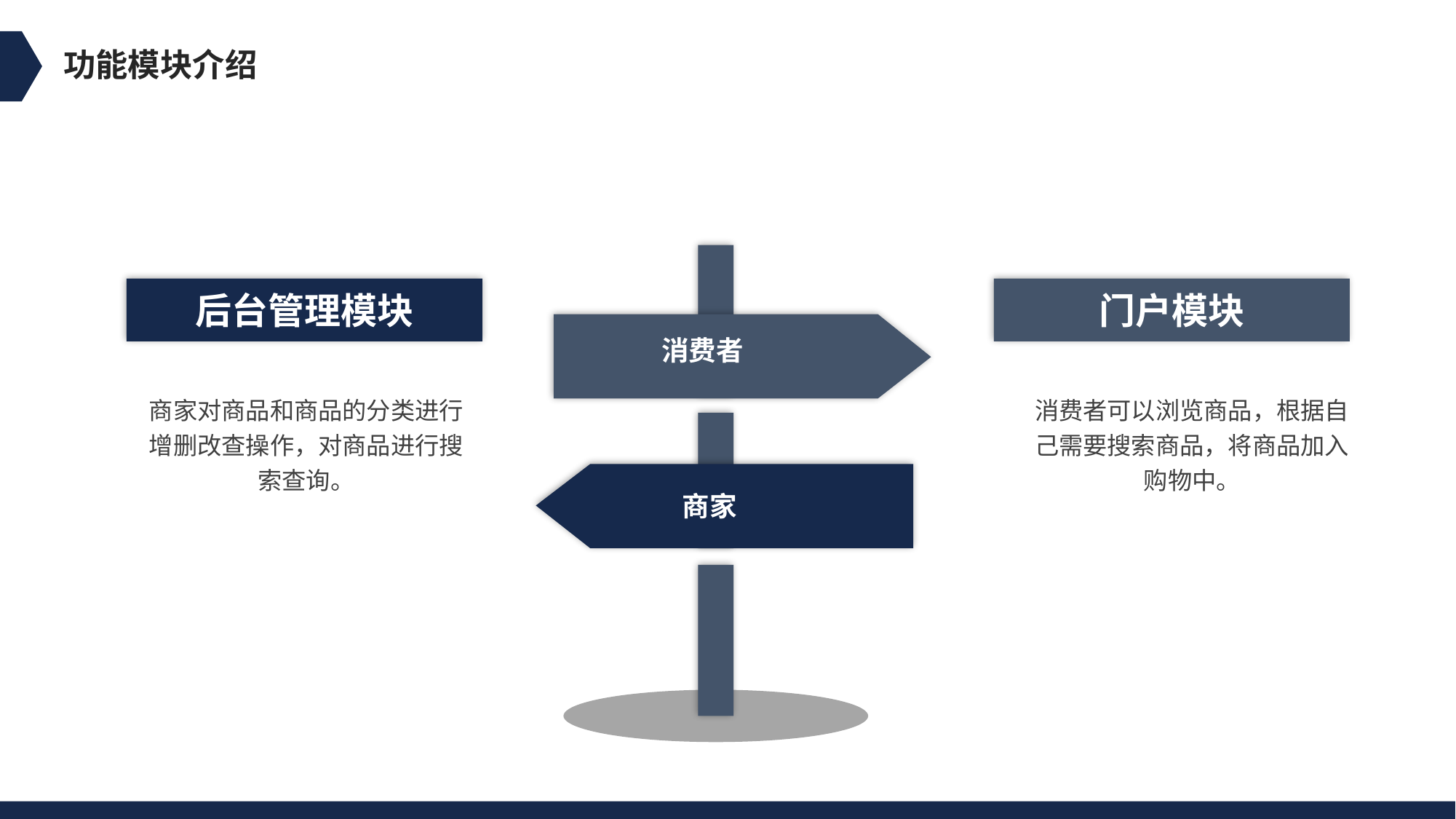

功能模块介绍

消费者
商家
后台管理模块
门户模块
商家对商品和商品的分类进行增删改查操作，对商品进行搜索查询。
消费者可以浏览商品，根据自己需要搜索商品，将商品加入购物中。